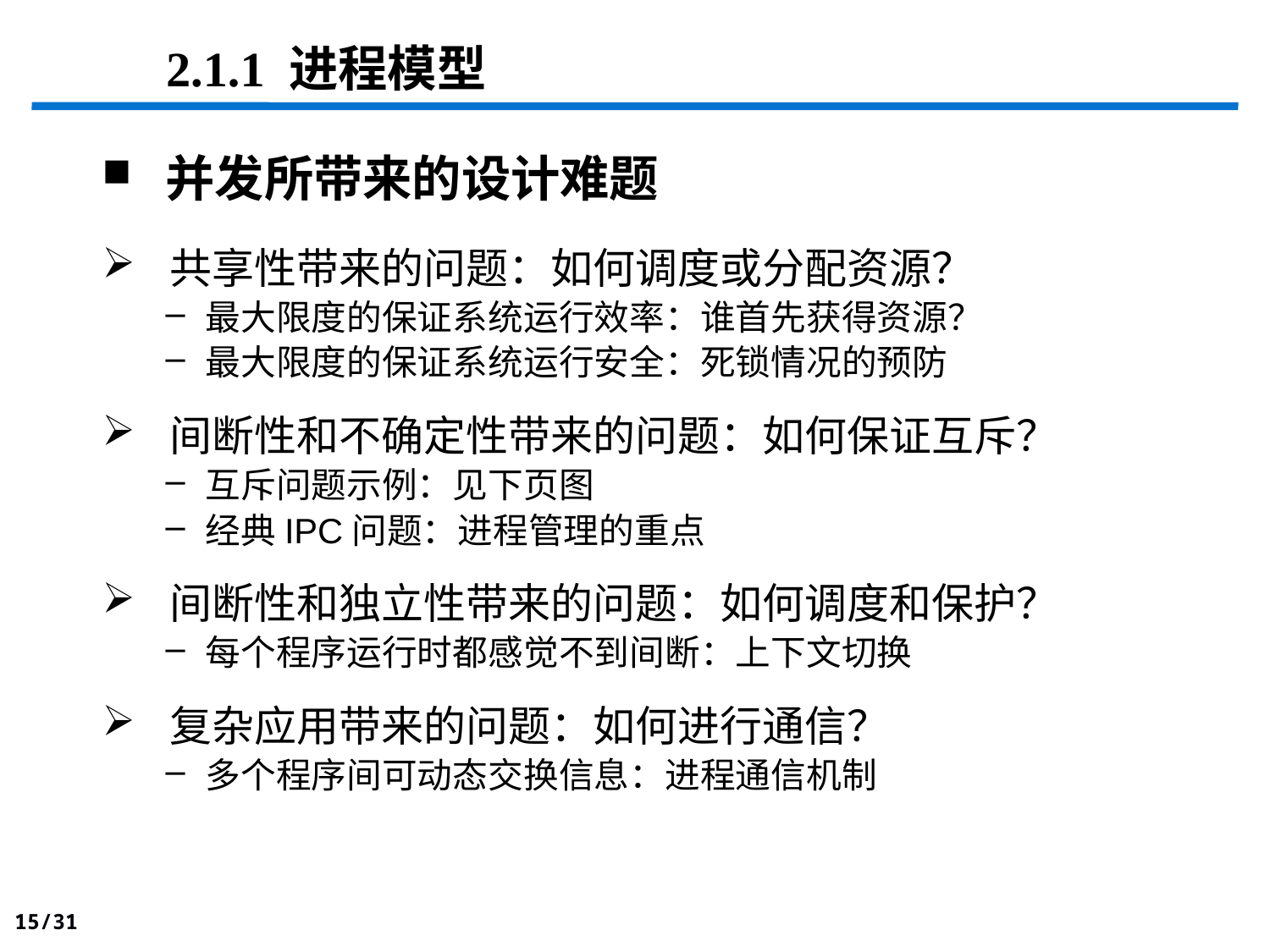

2.1.1 进程模型
并发所带来的设计难题
 共享性带来的问题：如何调度或分配资源？
最大限度的保证系统运行效率：谁首先获得资源？
最大限度的保证系统运行安全：死锁情况的预防
 间断性和不确定性带来的问题：如何保证互斥？
互斥问题示例：见下页图
经典IPC问题：进程管理的重点
 间断性和独立性带来的问题：如何调度和保护？
每个程序运行时都感觉不到间断：上下文切换
 复杂应用带来的问题：如何进行通信？
多个程序间可动态交换信息：进程通信机制